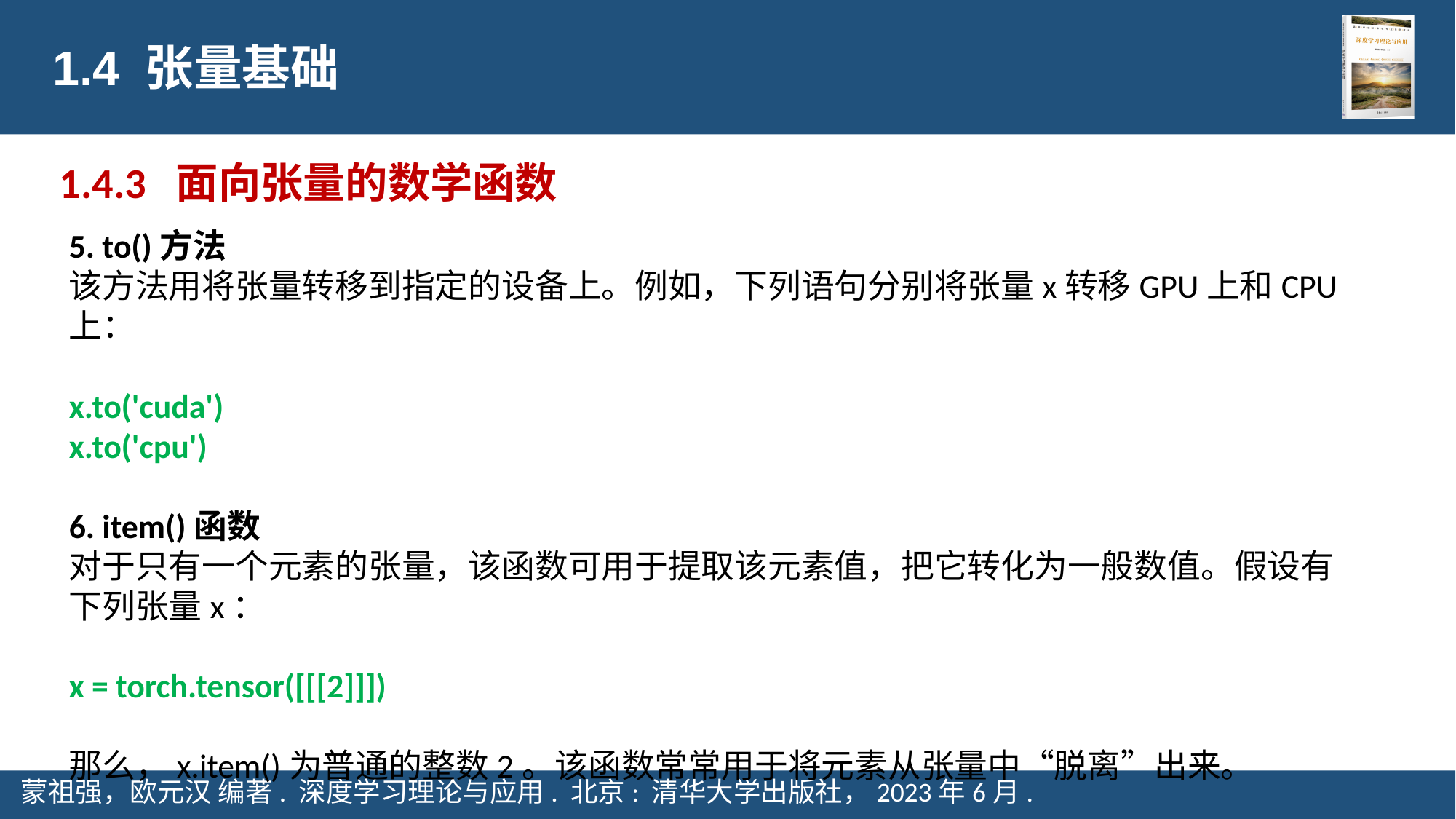

1.4 张量基础

1.4.3  面向张量的数学函数
5. to()方法
该方法用将张量转移到指定的设备上。例如，下列语句分别将张量x转移GPU上和CPU上：

x.to('cuda')
x.to('cpu')

6. item()函数
对于只有一个元素的张量，该函数可用于提取该元素值，把它转化为一般数值。假设有下列张量x：

x = torch.tensor([[[2]]])

那么，x.item()为普通的整数2。该函数常常用于将元素从张量中“脱离”出来。